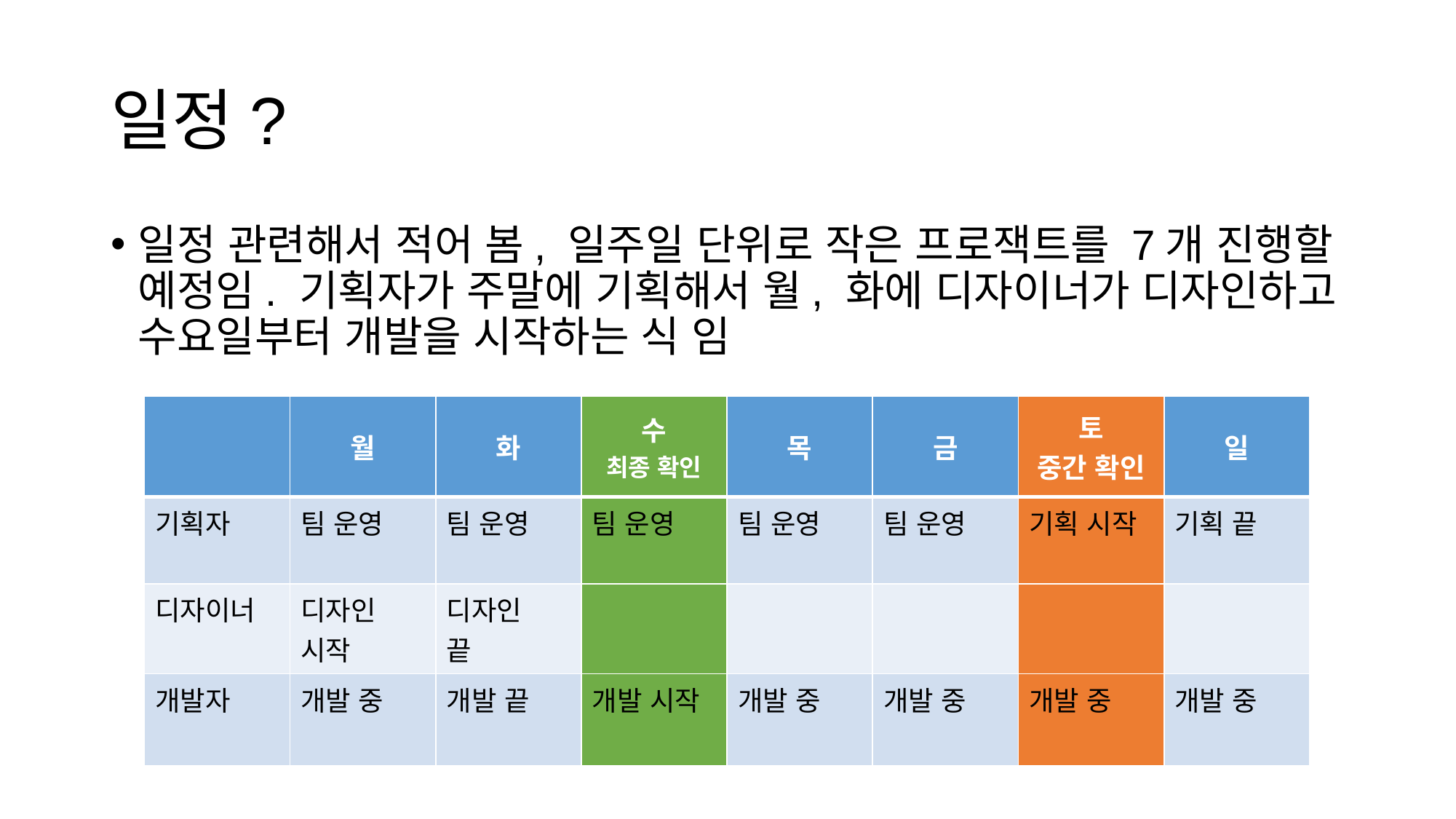

# 일정?
일정 관련해서 적어 봄, 일주일 단위로 작은 프로잭트를 7개 진행할 예정임. 기획자가 주말에 기획해서 월, 화에 디자이너가 디자인하고 수요일부터 개발을 시작하는 식 임
|  | 월 | 화 | 수 최종 확인 | 목 | 금 | 토 중간 확인 | 일 |
| --- | --- | --- | --- | --- | --- | --- | --- |
| 기획자 | 팀 운영 | 팀 운영 | 팀 운영 | 팀 운영 | 팀 운영 | 기획 시작 | 기획 끝 |
| 디자이너 | 디자인 시작 | 디자인 끝 |  |  |  |  |  |
| 개발자 | 개발 중 | 개발 끝 | 개발 시작 | 개발 중 | 개발 중 | 개발 중 | 개발 중 |